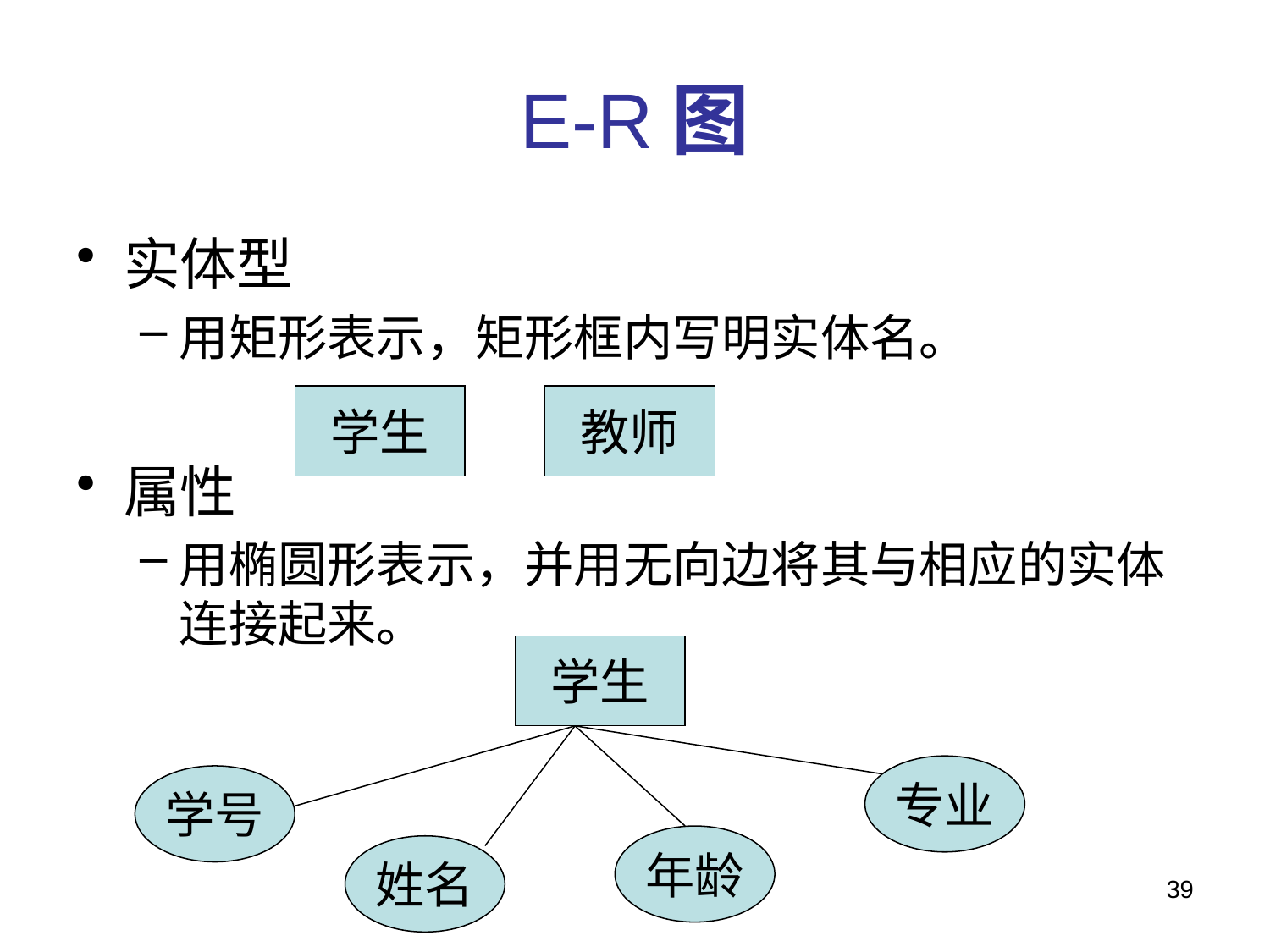

# E-R图
实体型
用矩形表示，矩形框内写明实体名。

属性
用椭圆形表示，并用无向边将其与相应的实体连接起来。

学生
教师
学生

专业
学号
年龄
姓名
39